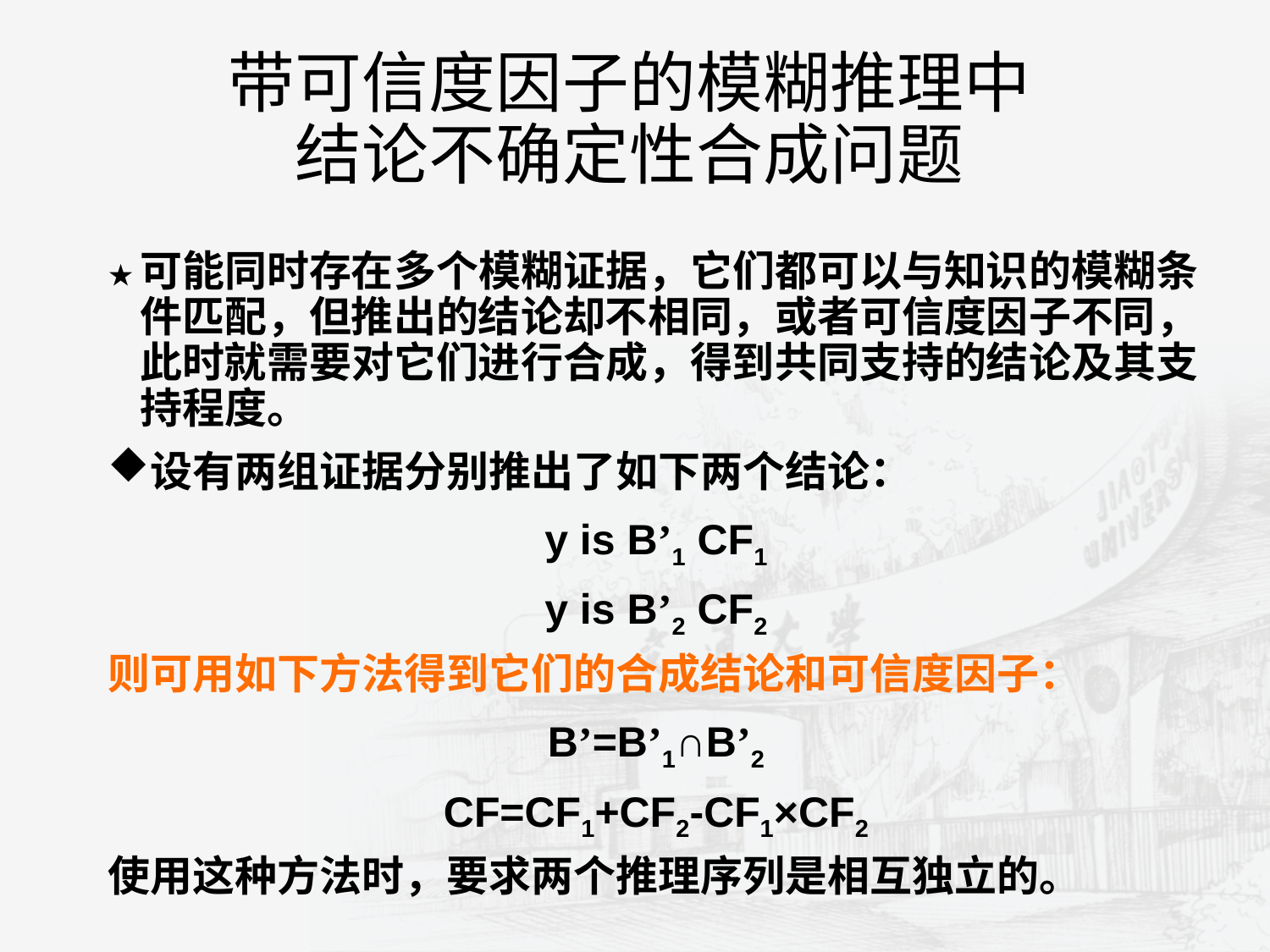

# 带可信度因子的模糊推理中结论不确定性合成问题
可能同时存在多个模糊证据，它们都可以与知识的模糊条件匹配，但推出的结论却不相同，或者可信度因子不同，此时就需要对它们进行合成，得到共同支持的结论及其支持程度。
设有两组证据分别推出了如下两个结论：
y is B’1 CF1
y is B’2 CF2
则可用如下方法得到它们的合成结论和可信度因子：
B’=B’1∩B’2
CF=CF1+CF2-CF1×CF2
使用这种方法时，要求两个推理序列是相互独立的。
67